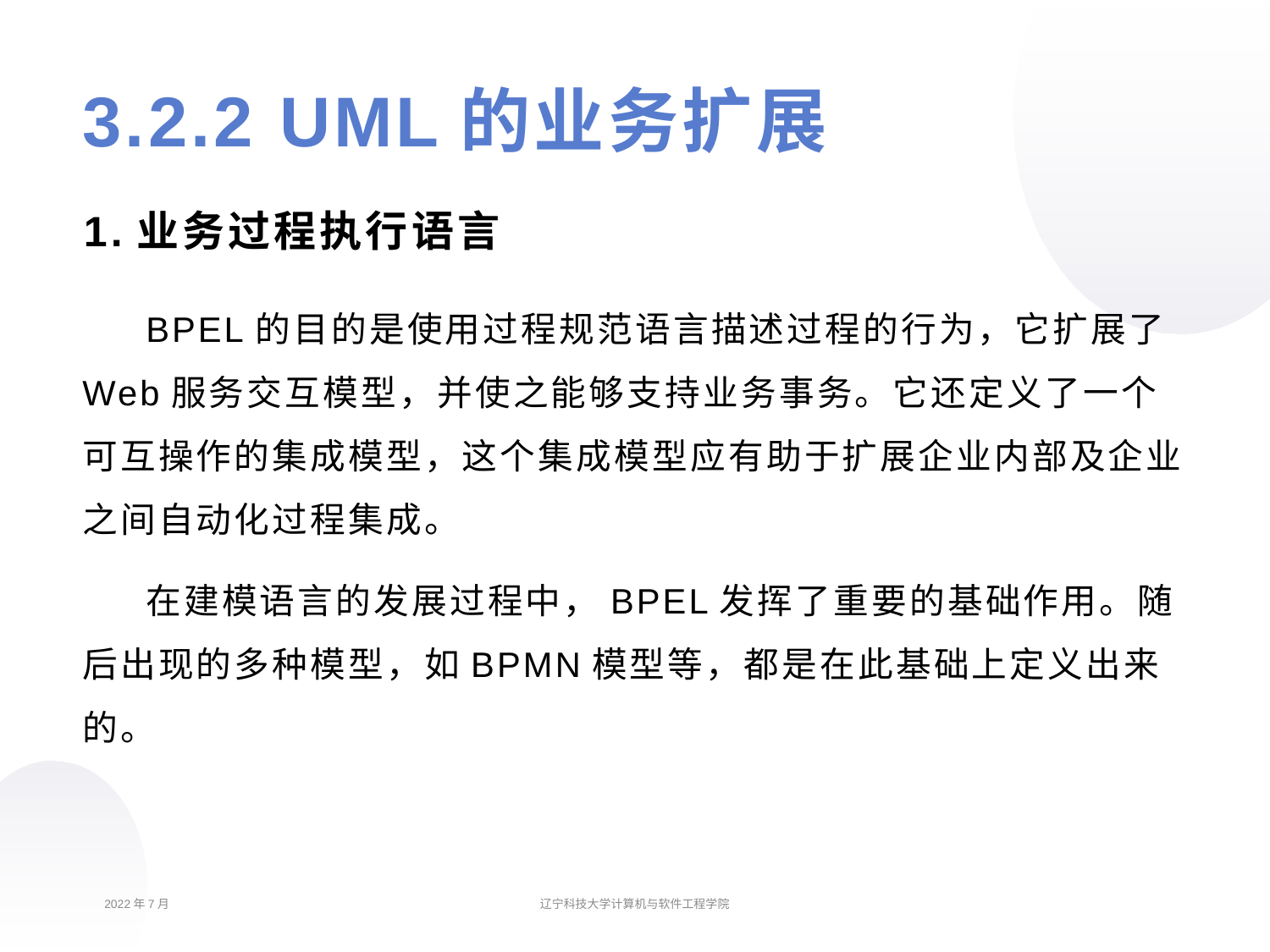

# 3.2.2 UML的业务扩展
1.业务过程执行语言
BPEL的目的是使用过程规范语言描述过程的行为，它扩展了Web服务交互模型，并使之能够支持业务事务。它还定义了一个可互操作的集成模型，这个集成模型应有助于扩展企业内部及企业之间自动化过程集成。
在建模语言的发展过程中，BPEL发挥了重要的基础作用。随后出现的多种模型，如BPMN模型等，都是在此基础上定义出来的。

2022年7月
辽宁科技大学计算机与软件工程学院
44